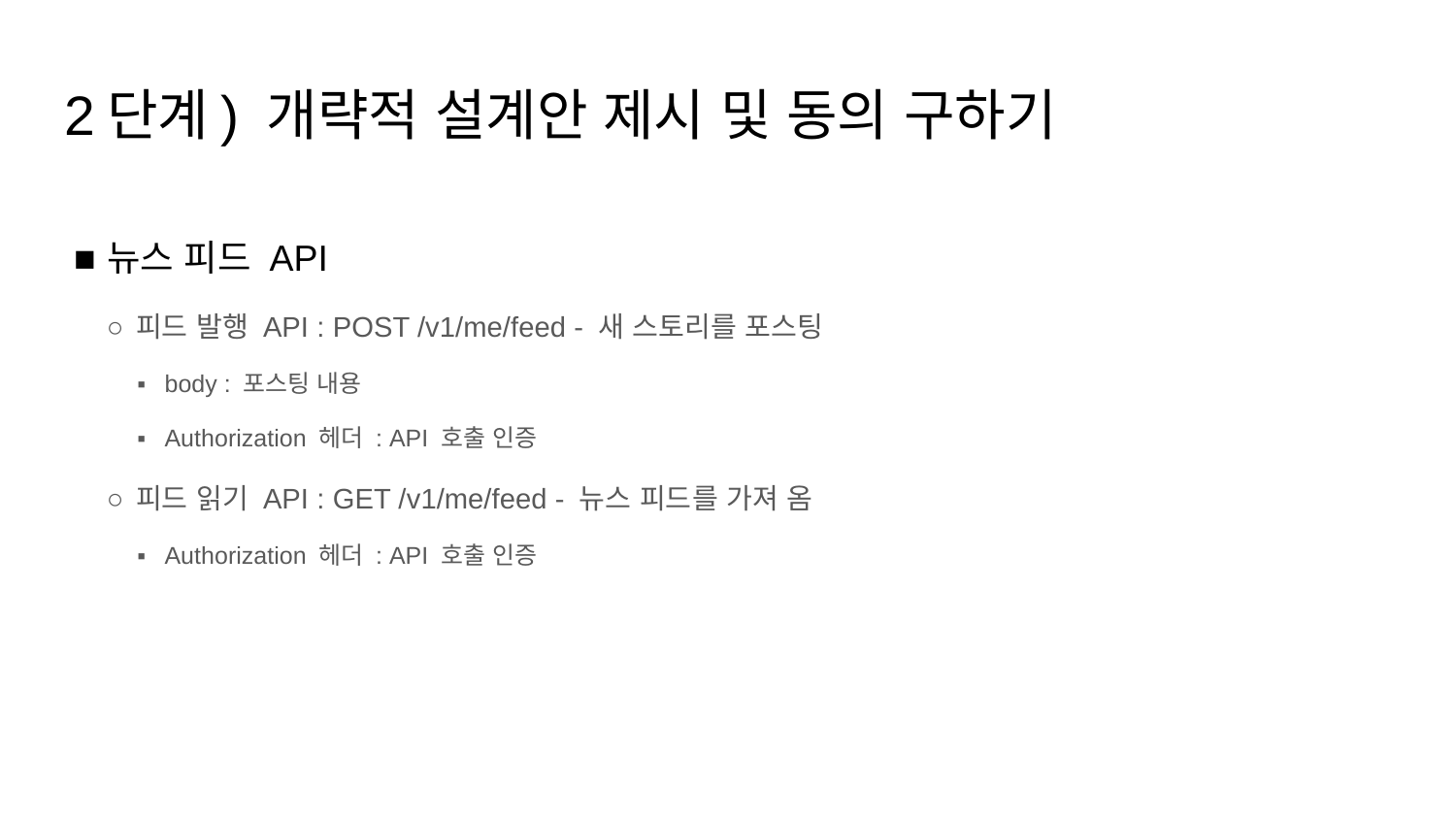

# 2단계) 개략적 설계안 제시 및 동의 구하기
뉴스 피드 API
피드 발행 API : POST /v1/me/feed - 새 스토리를 포스팅
body : 포스팅 내용
Authorization 헤더 : API 호출 인증
피드 읽기 API : GET /v1/me/feed - 뉴스 피드를 가져 옴
Authorization 헤더 : API 호출 인증